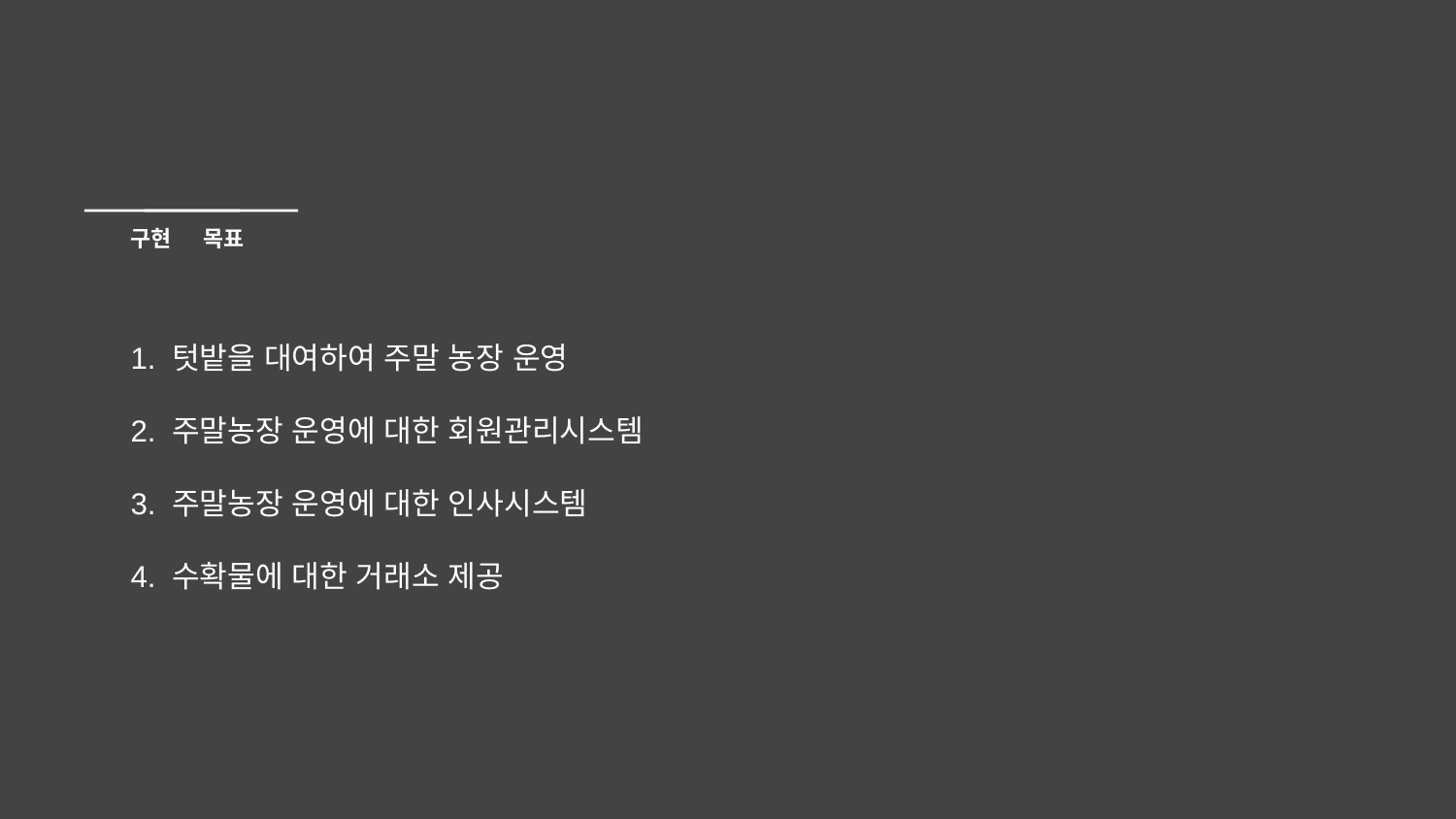

# 구현     목표
1. 텃밭을 대여하여 주말 농장 운영

2. 주말농장 운영에 대한 회원관리시스템

3. 주말농장 운영에 대한 인사시스템

4. 수확물에 대한 거래소 제공